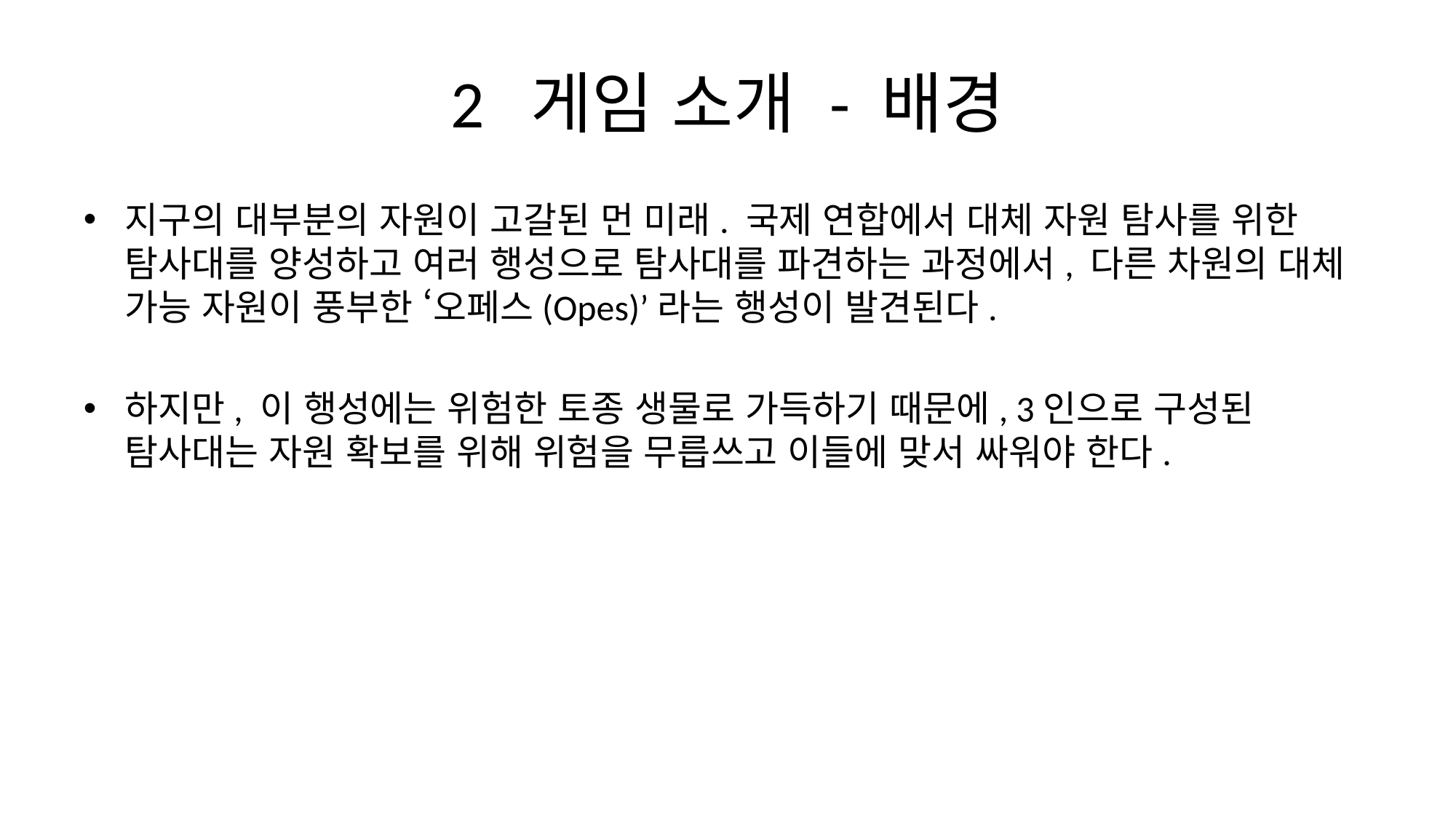

# 2  게임 소개 - 배경
지구의 대부분의 자원이 고갈된 먼 미래. 국제 연합에서 대체 자원 탐사를 위한 탐사대를 양성하고 여러 행성으로 탐사대를 파견하는 과정에서, 다른 차원의 대체 가능 자원이 풍부한 ‘오페스(Opes)’라는 행성이 발견된다.

하지만, 이 행성에는 위험한 토종 생물로 가득하기 때문에, 3인으로 구성된 탐사대는 자원 확보를 위해 위험을 무릅쓰고 이들에 맞서 싸워야 한다.